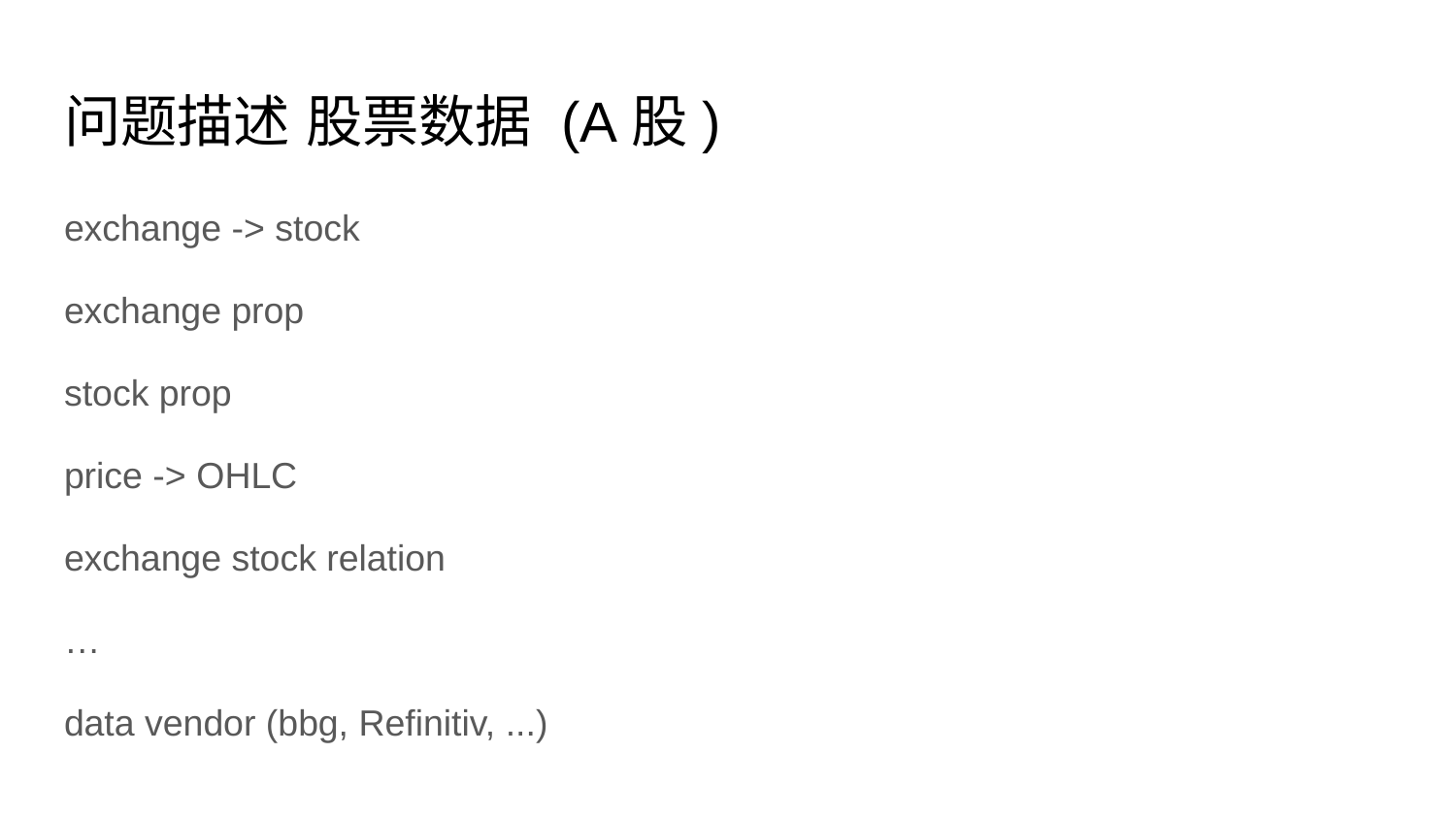

# 问题描述 股票数据 (A股)
exchange -> stock
exchange prop
stock prop
price -> OHLC
exchange stock relation
…
data vendor (bbg, Refinitiv, ...)